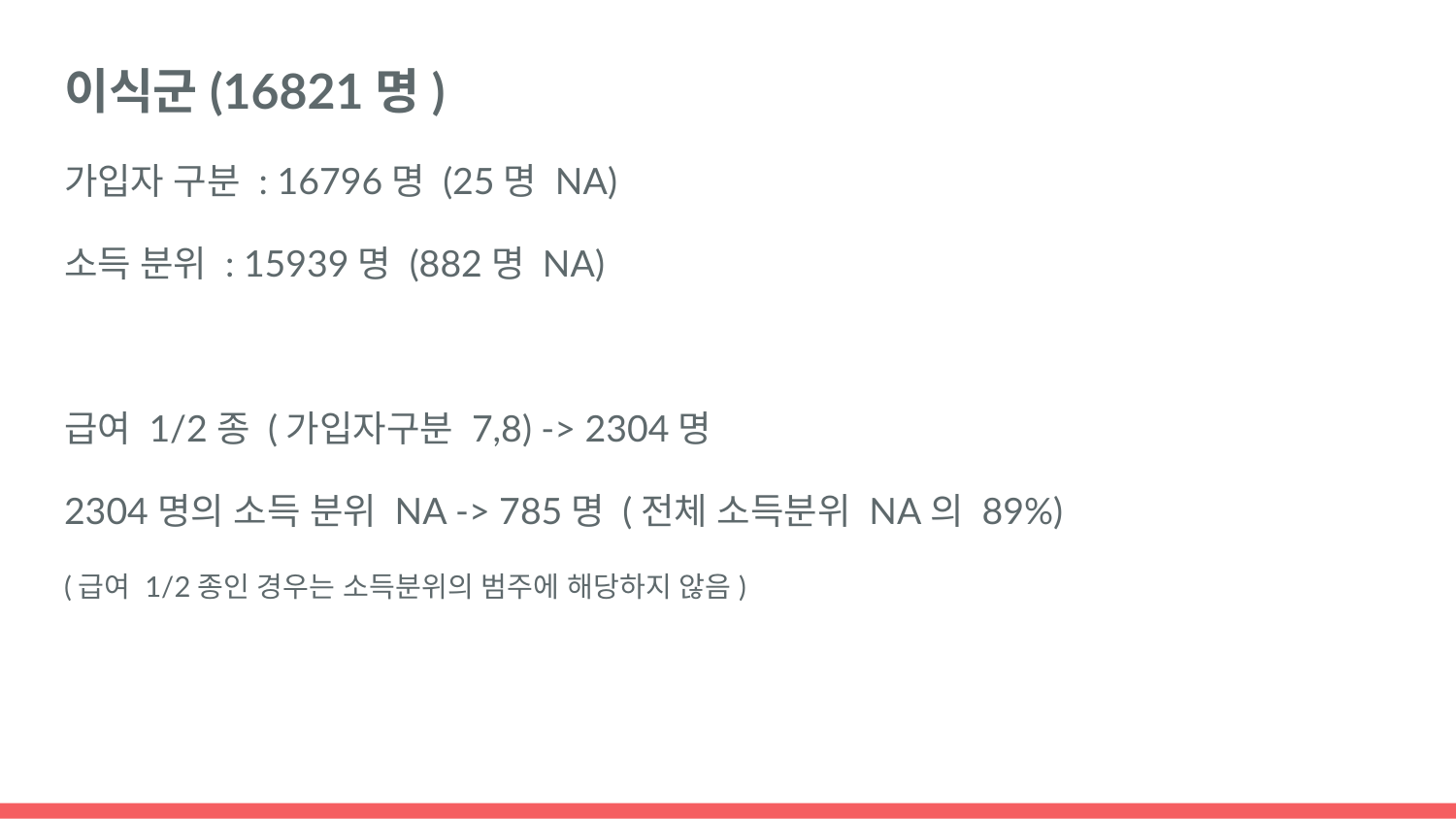

이식군(16821명)
가입자 구분 : 16796명 (25명 NA)
소득 분위 : 15939명 (882명 NA)

급여 1/2종 (가입자구분 7,8) -> 2304명
2304명의 소득 분위 NA -> 785명 (전체 소득분위 NA의 89%)
(급여 1/2종인 경우는 소득분위의 범주에 해당하지 않음)